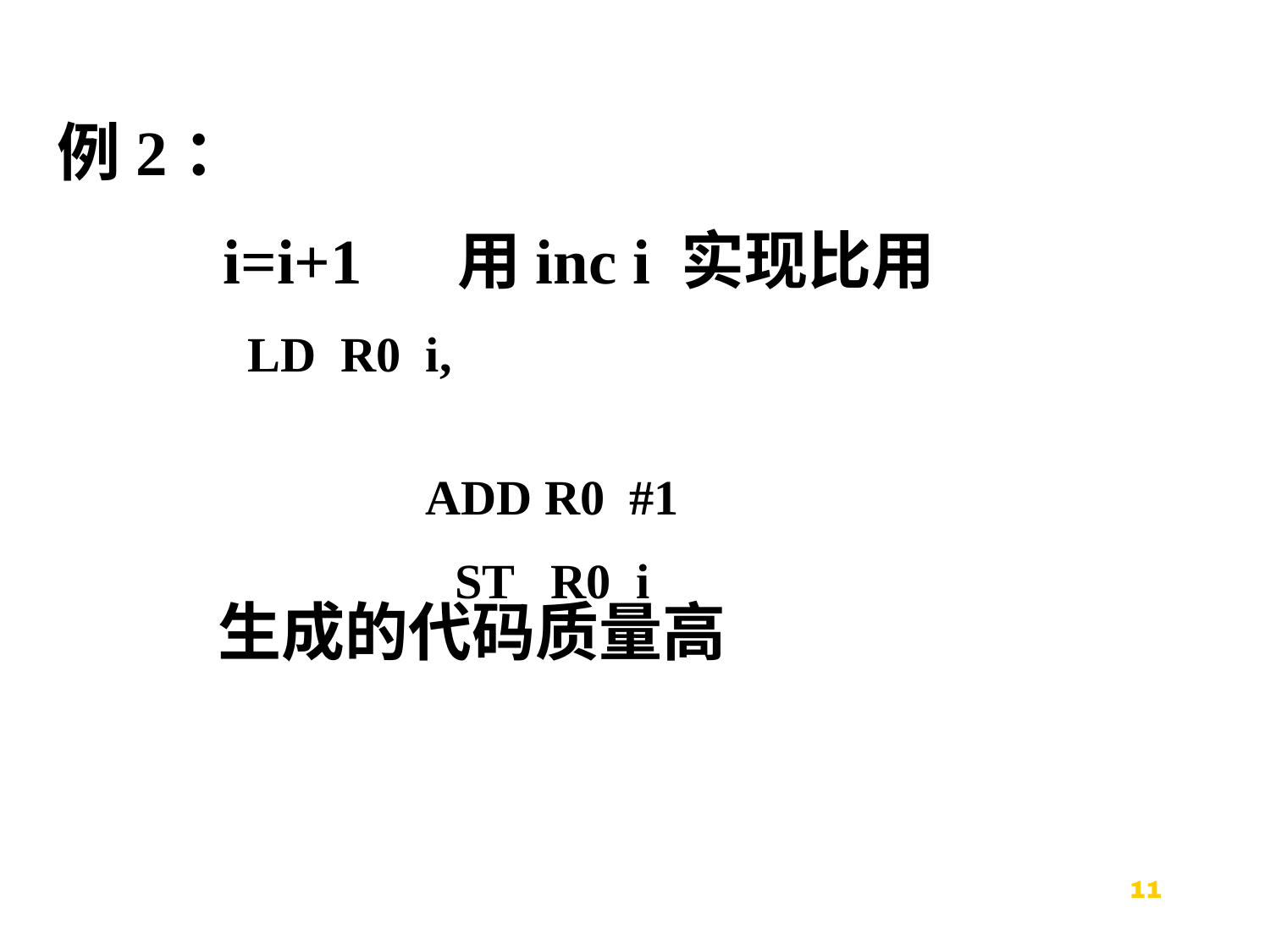

例2：
i=i+1     用inc i 实现比用
LD  R0  i,
     ADD R0  #1
ST   R0  i
生成的代码质量高

11